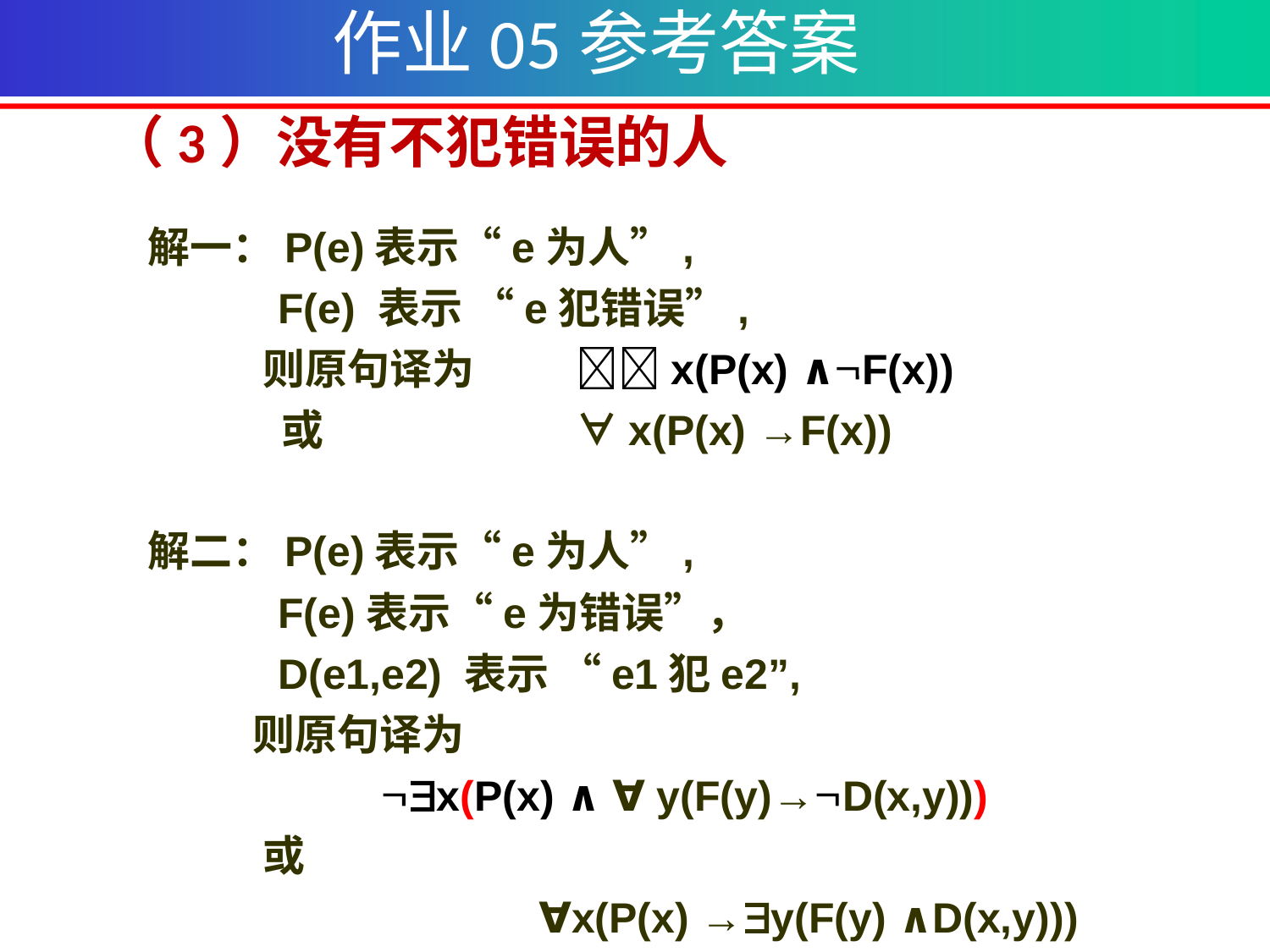

作业05参考答案
（3）没有不犯错误的人
# 解一：P(e)表示“e为人”,
           F(e) 表示 “e犯错误”,
	      则原句译为   	¬∃x(P(x) ∧¬F(x))
	        或		∀x(P(x) →F(x))

解二：P(e)表示“e为人”,
	       F(e)表示“e为错误”，
           D(e1,e2) 表示 “e1犯e2”,
          则原句译为
   		     ¬∃x(P(x) ∧ ∀ y(F(y)→¬D(x,y)))
           或
                                 ∀x(P(x) →∃y(F(y) ∧D(x,y)))